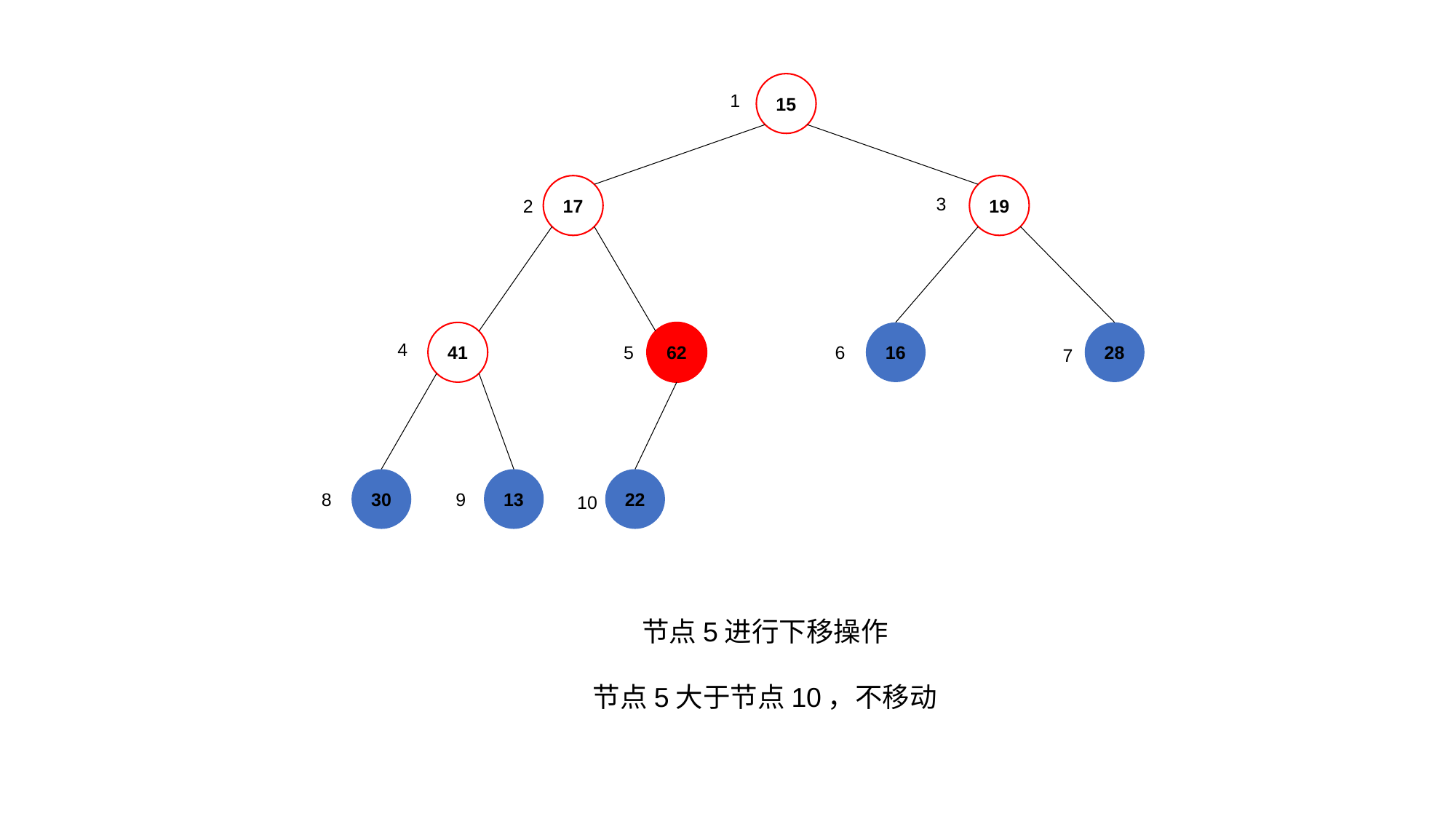

15
1
17
19
3
2
41
62
16
28
4
5
6
7
30
13
22
10
8
9
节点5进行下移操作

节点5大于节点10，不移动